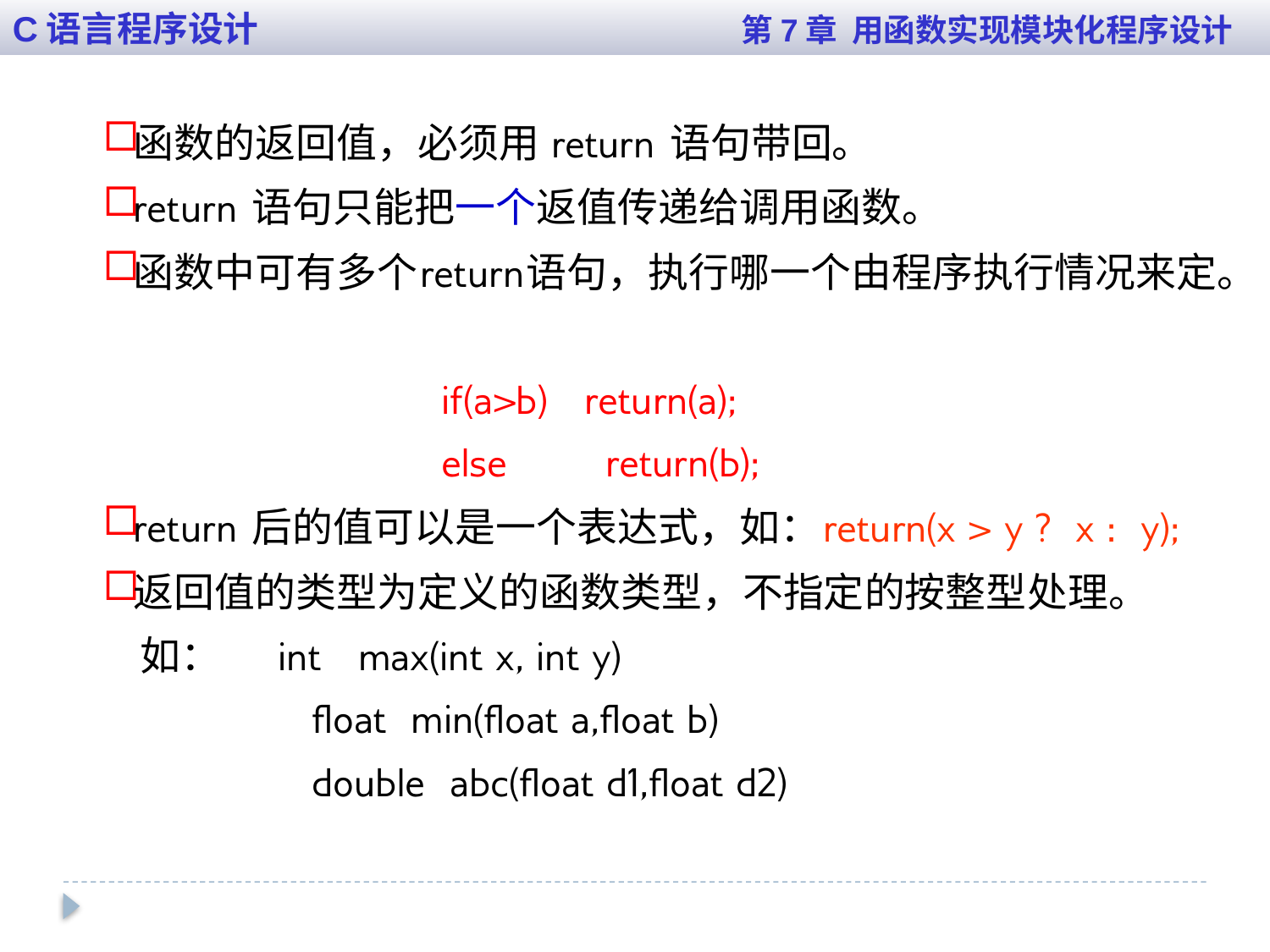

C语言程序设计                                                            第7章  用函数实现模块化程序设计
函数的返回值，必须用 return 语句带回。
return 语句只能把一个返值传递给调用函数。
函数中可有多个return语句，执行哪一个由程序执行情况来定。
                                  if(a>b)   return(a);
                                  else        return(b);
return 后的值可以是一个表达式，如：return(x > y ?  x :  y);
返回值的类型为定义的函数类型，不指定的按整型处理。
如：      int   max(int x, int y)
              float  min(float a,float b)
              double  abc(float d1,float d2)